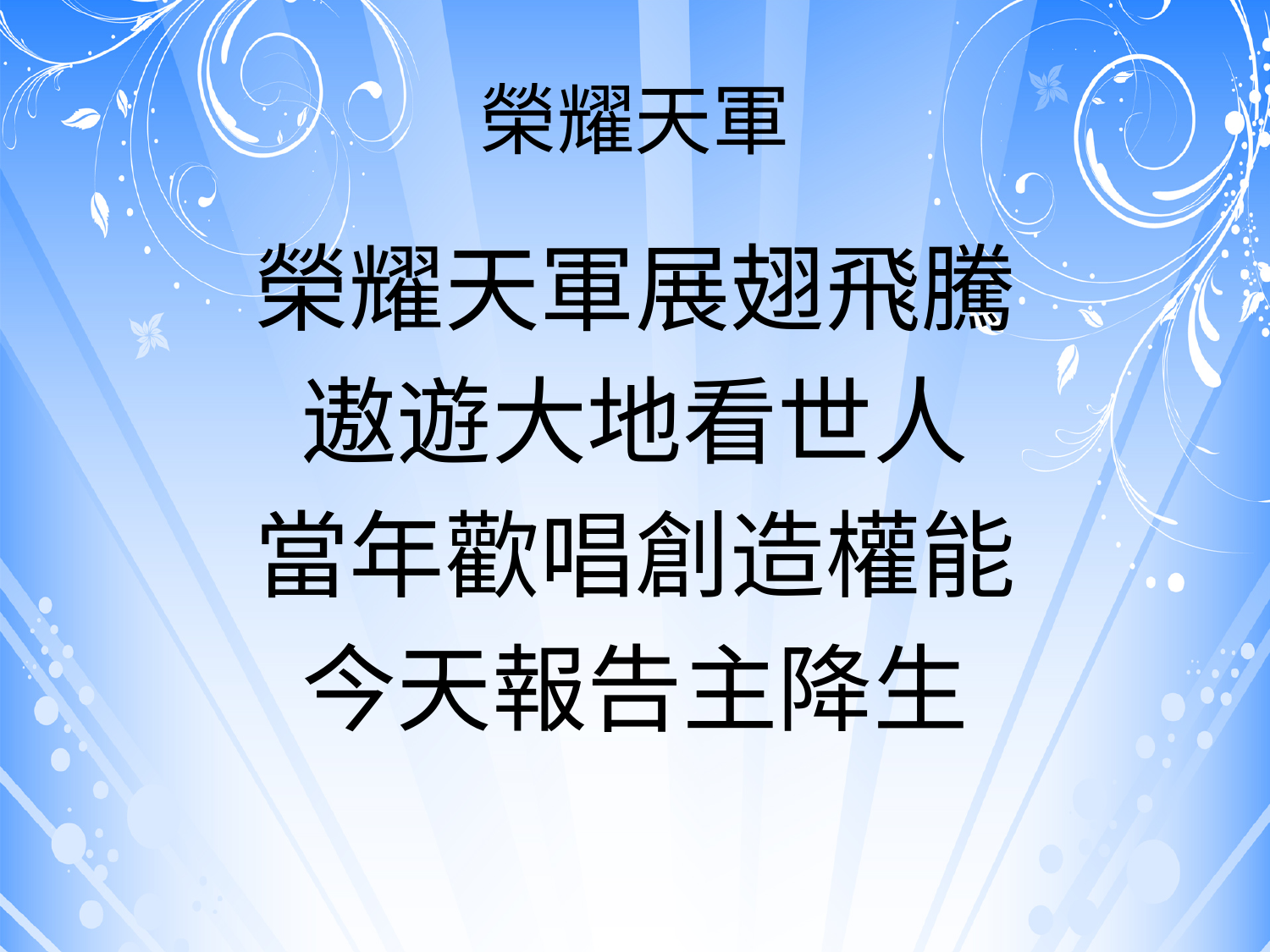

# 榮耀天軍
榮耀天軍展翅飛騰
遨遊大地看世人
當年歡唱創造權能
今天報告主降生